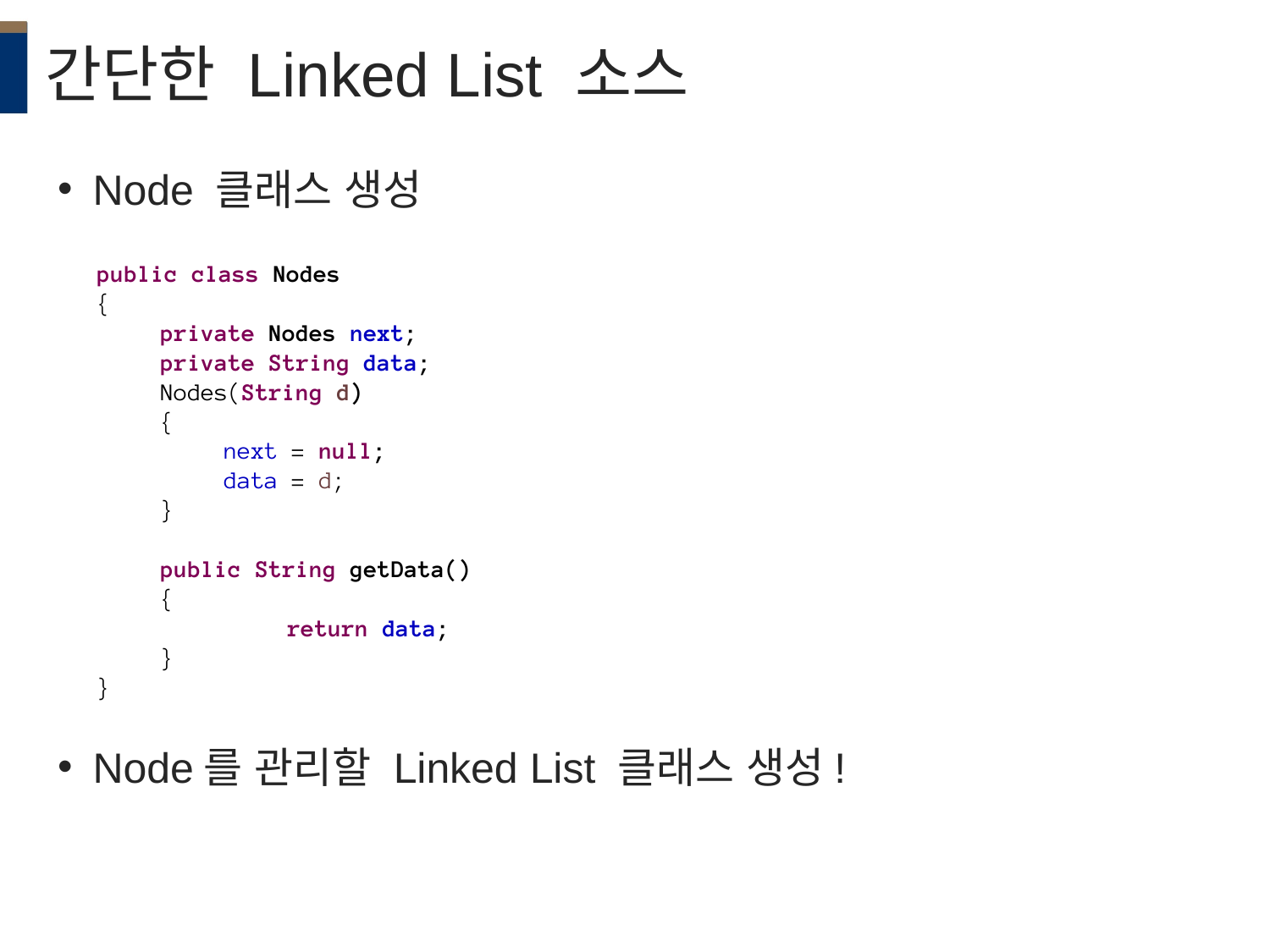

# 간단한 Linked List 소스
Node 클래스 생성

Node를 관리할 Linked List 클래스 생성!
public class Nodes
{
private Nodes next;
private String data;
Nodes(String d)
{
next = null;
data = d;
}

public String getData()
{
	return data;
}
}